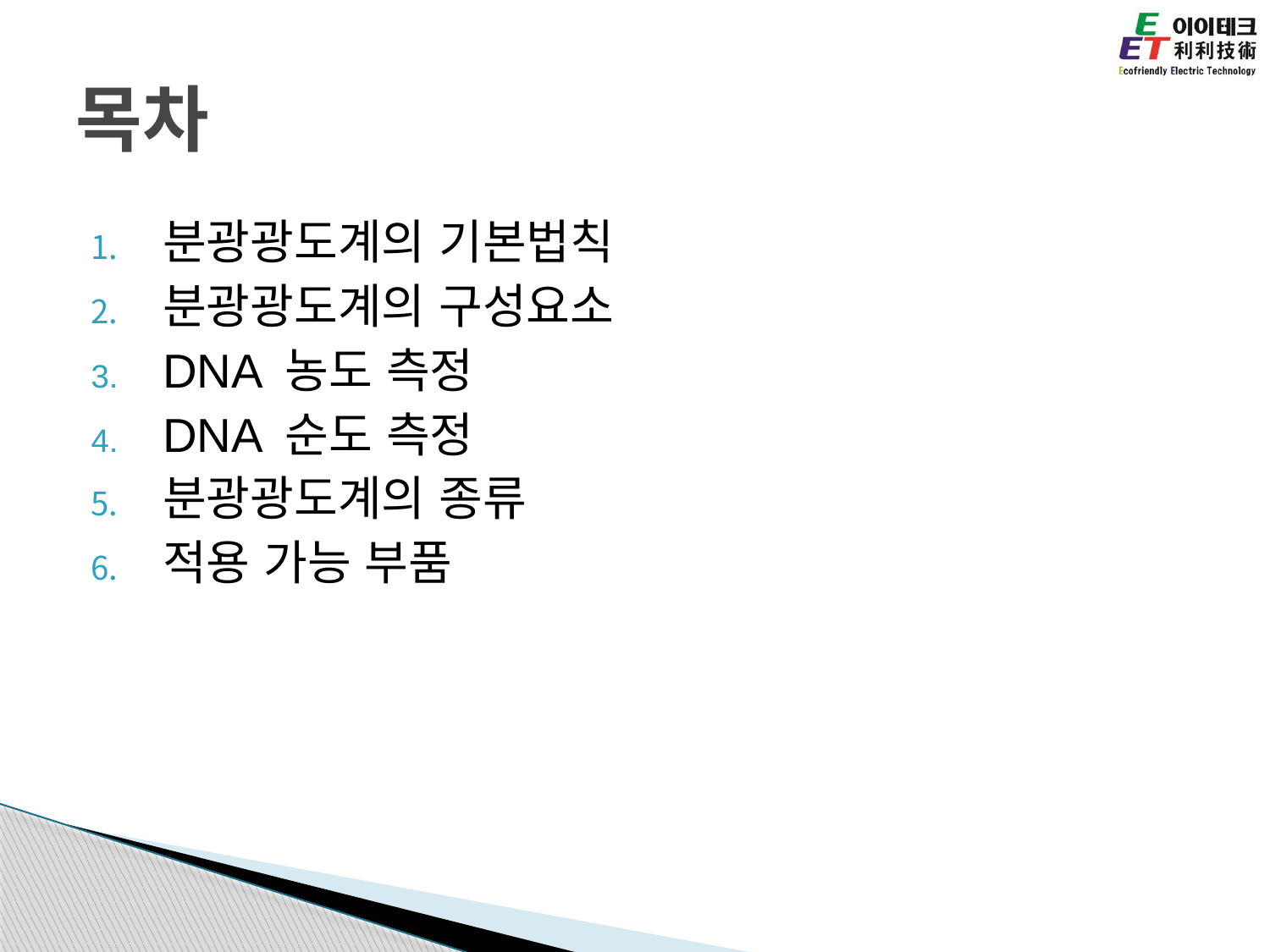

# 목차
분광광도계의 기본법칙
분광광도계의 구성요소
DNA 농도 측정
DNA 순도 측정
분광광도계의 종류
적용 가능 부품